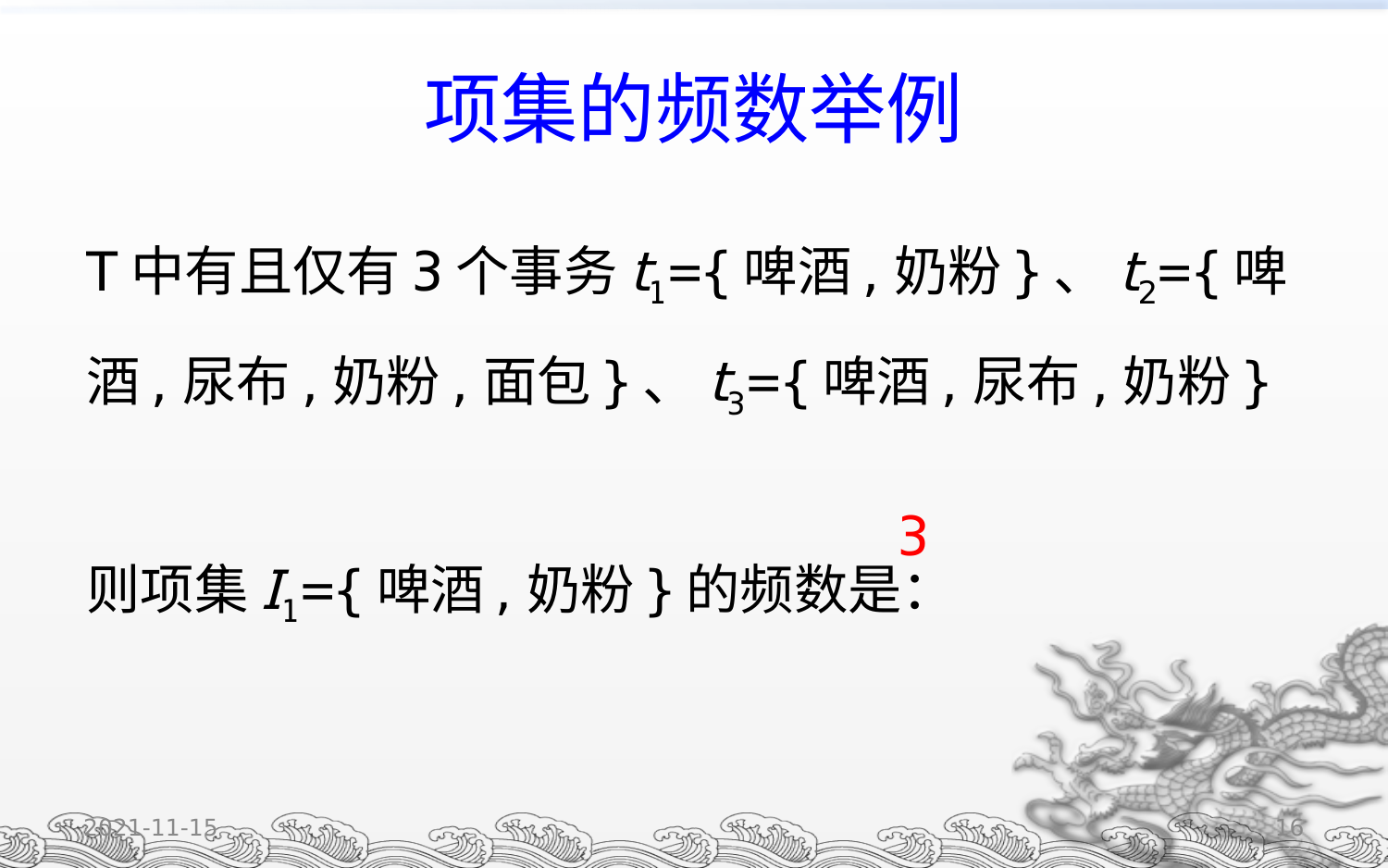

项集的频数举例
T中有且仅有3个事务t1={啤酒,奶粉}、t2={啤酒,尿布,奶粉,面包}、t3={啤酒,尿布,奶粉}

则项集I1={啤酒,奶粉}的频数是：
3
2021-11-15
16